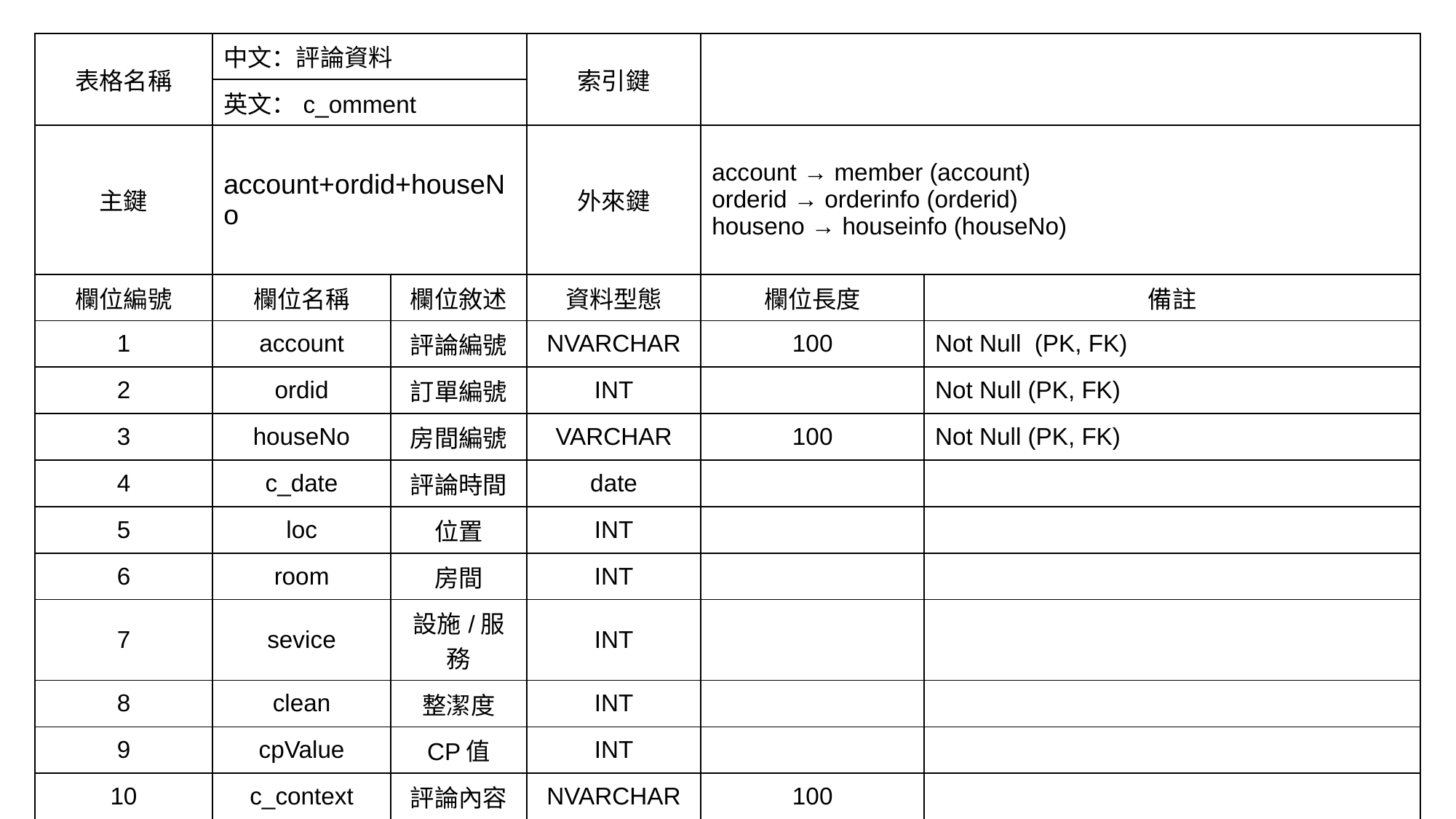

| 表格名稱 | 中文：評論資料 |  | 索引鍵 |  |  |
| --- | --- | --- | --- | --- | --- |
|  | 英文：c\_omment |  |  |  |  |
| 主鍵 | account+ordid+houseNo |  | 外來鍵 | account → member (account) orderid → orderinfo (orderid) houseno → houseinfo (houseNo) |  |
| 欄位編號 | 欄位名稱 | 欄位敘述 | 資料型態 | 欄位長度 | 備註 |
| 1 | account | 評論編號 | NVARCHAR | 100 | Not Null (PK, FK) |
| 2 | ordid | 訂單編號 | INT |  | Not Null (PK, FK) |
| 3 | houseNo | 房間編號 | VARCHAR | 100 | Not Null (PK, FK) |
| 4 | c\_date | 評論時間 | date |  |  |
| 5 | loc | 位置 | INT |  |  |
| 6 | room | 房間 | INT |  |  |
| 7 | sevice | 設施/服務 | INT |  |  |
| 8 | clean | 整潔度 | INT |  |  |
| 9 | cpValue | CP值 | INT |  |  |
| 10 | c\_context | 評論內容 | NVARCHAR | 100 |  |